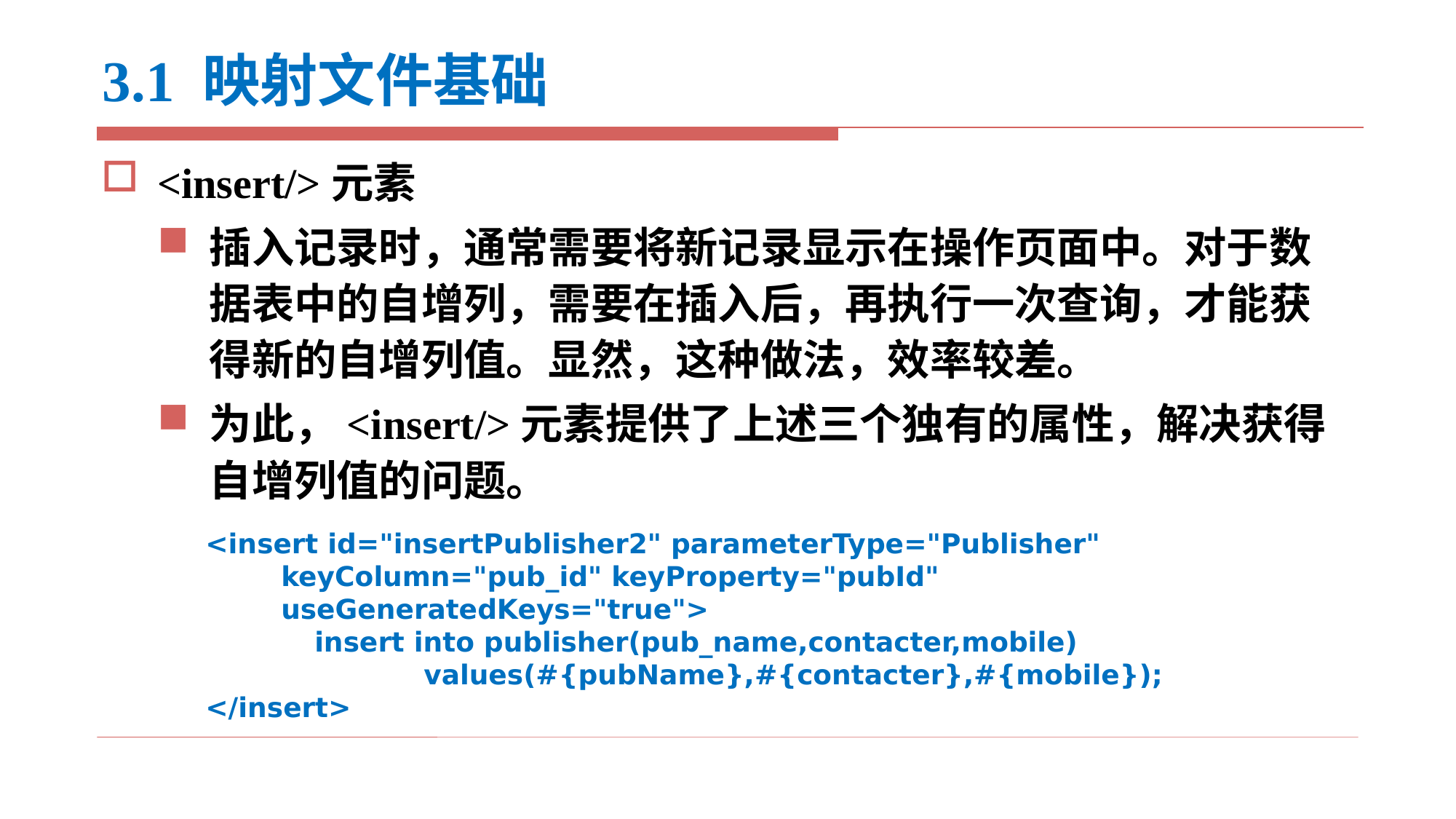

# 3.1 映射文件基础
<insert/>元素
插入记录时，通常需要将新记录显示在操作页面中。对于数据表中的自增列，需要在插入后，再执行一次查询，才能获得新的自增列值。显然，这种做法，效率较差。
为此，<insert/>元素提供了上述三个独有的属性，解决获得自增列值的问题。
<insert id="insertPublisher2" parameterType="Publisher"
        keyColumn="pub_id" keyProperty="pubId"
        useGeneratedKeys="true">
	insert into publisher(pub_name,contacter,mobile)
		values(#{pubName},#{contacter},#{mobile});
</insert>
9